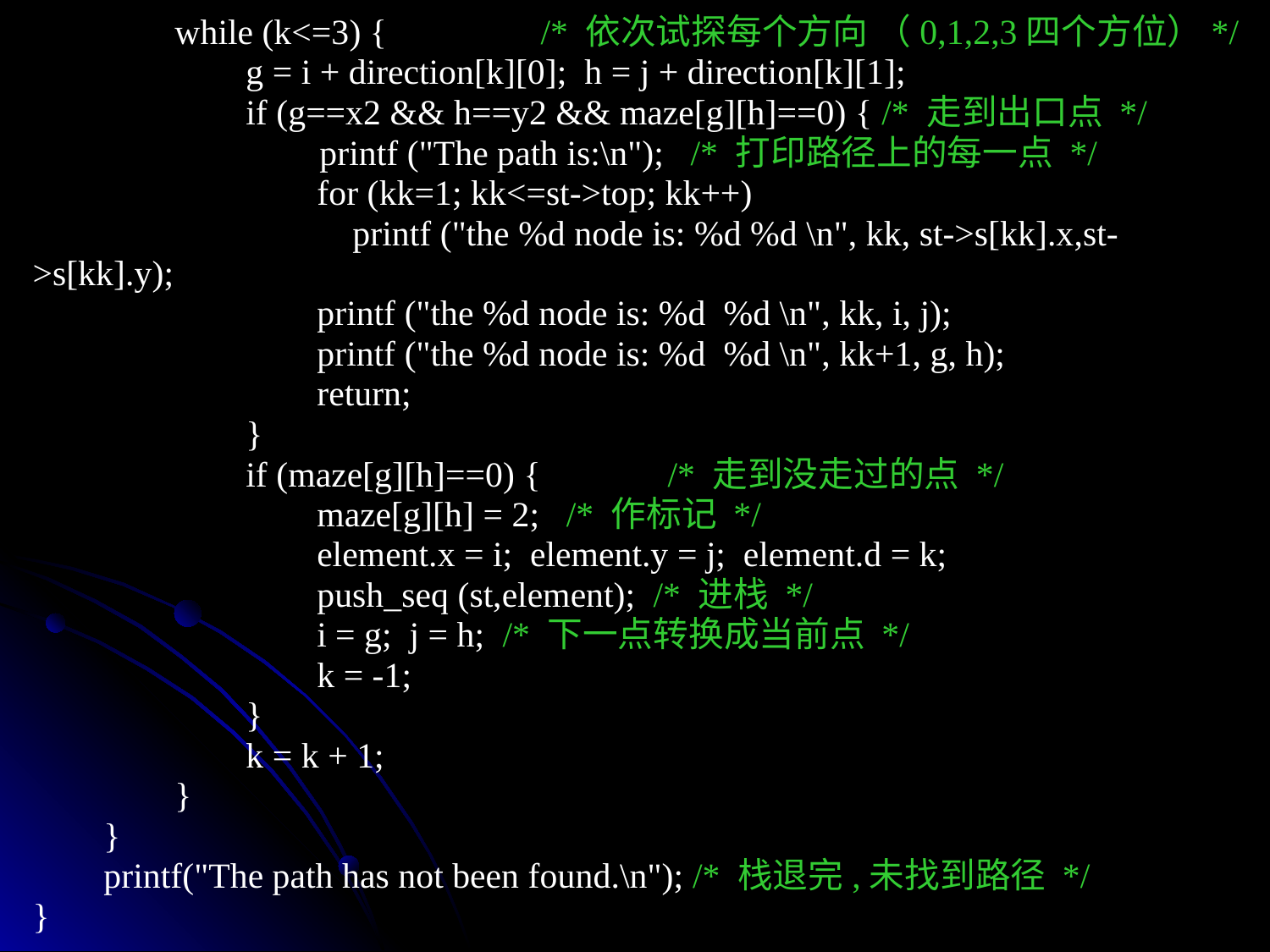

while (k<=3) {		/* 依次试探每个方向 （0,1,2,3四个方位）*/
                        g = i + direction[k][0];  h = j + direction[k][1];
                        if (g==x2 && h==y2 && maze[g][h]==0) { /* 走到出口点 */
          	                  printf ("The path is:\n");   /* 打印路径上的每一点 */
                                for (kk=1; kk<=st->top; kk++)
                                    printf ("the %d node is: %d %d \n", kk, st->s[kk].x,st->s[kk].y);
                                printf ("the %d node is: %d  %d \n", kk, i, j);
                                printf ("the %d node is: %d  %d \n", kk+1, g, h);
                                return;
                        }
                        if (maze[g][h]==0) { 	/* 走到没走过的点 */
                                maze[g][h] = 2;   /* 作标记 */
                                element.x = i;  element.y = j;  element.d = k;
                                push_seq (st,element);  /* 进栈 */
                                i = g;  j = h;  /* 下一点转换成当前点 */
                                k = -1;
                        }
                        k = k + 1;
                }
        }
        printf("The path has not been found.\n"); /* 栈退完,未找到路径 */
}